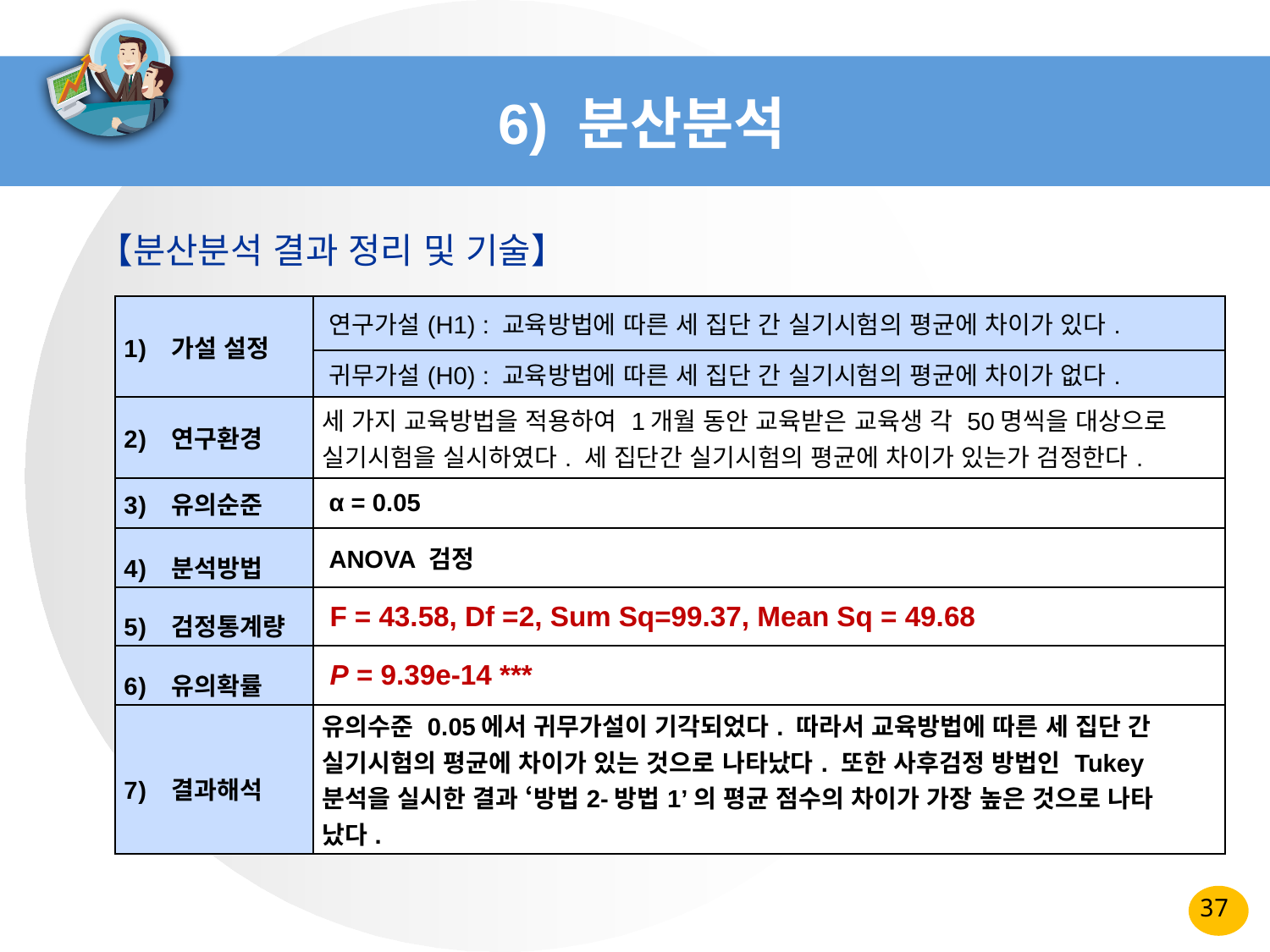

# 6) 분산분석
【분산분석 결과 정리 및 기술】
| 가설 설정 | 연구가설(H1) : 교육방법에 따른 세 집단 간 실기시험의 평균에 차이가 있다. |
| --- | --- |
|  | 귀무가설(H0) : 교육방법에 따른 세 집단 간 실기시험의 평균에 차이가 없다. |
| 연구환경 | 세 가지 교육방법을 적용하여 1개월 동안 교육받은 교육생 각 50명씩을 대상으로 실기시험을 실시하였다. 세 집단간 실기시험의 평균에 차이가 있는가 검정한다. |
| 유의순준 | α = 0.05 |
| 분석방법 | ANOVA 검정 |
| 검정통계량 | F = 43.58, Df =2, Sum Sq=99.37, Mean Sq = 49.68 |
| 유의확률 | P = 9.39e-14 \*\*\* |
| 결과해석 | 유의수준 0.05에서 귀무가설이 기각되었다. 따라서 교육방법에 따른 세 집단 간 실기시험의 평균에 차이가 있는 것으로 나타났다. 또한 사후검정 방법인 Tukey 분석을 실시한 결과 ‘방법2-방법1’의 평균 점수의 차이가 가장 높은 것으로 나타 났다. |
37